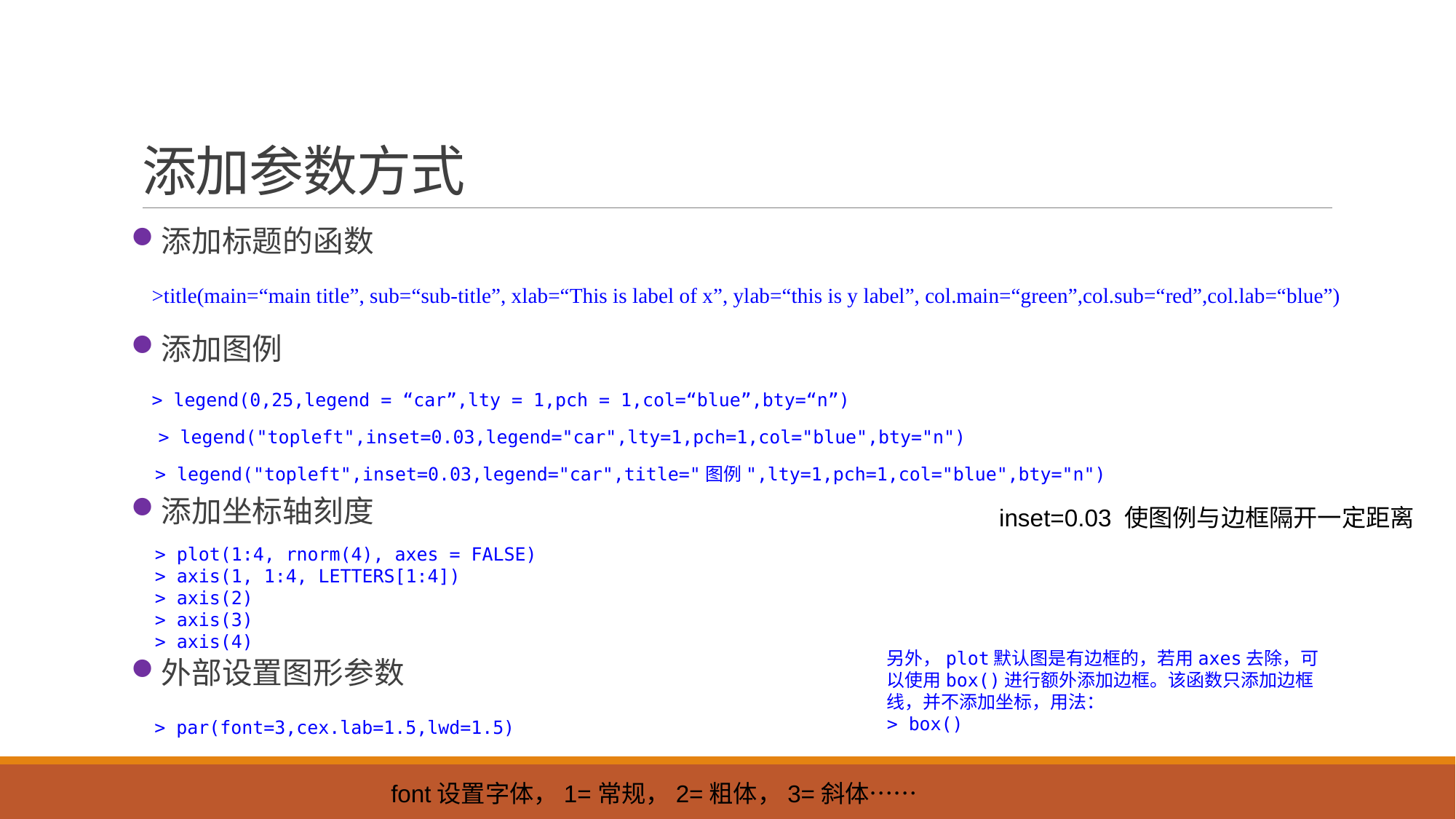

# 添加参数方式
添加标题的函数

添加图例

添加坐标轴刻度

外部设置图形参数

>title(main=“main title”, sub=“sub-title”, xlab=“This is label of x”, ylab=“this is y label”, col.main=“green”,col.sub=“red”,col.lab=“blue”)
> legend(0,25,legend = “car”,lty = 1,pch = 1,col=“blue”,bty=“n”)
> legend("topleft",inset=0.03,legend="car",lty=1,pch=1,col="blue",bty="n")
> legend("topleft",inset=0.03,legend="car",title="图例",lty=1,pch=1,col="blue",bty="n")
inset=0.03 使图例与边框隔开一定距离
> plot(1:4, rnorm(4), axes = FALSE)
> axis(1, 1:4, LETTERS[1:4])
> axis(2)
> axis(3)
> axis(4)
另外，plot默认图是有边框的，若用axes去除，可以使用box()进行额外添加边框。该函数只添加边框线，并不添加坐标，用法：
> box()
> par(font=3,cex.lab=1.5,lwd=1.5)
font设置字体，1=常规，2=粗体，3=斜体……